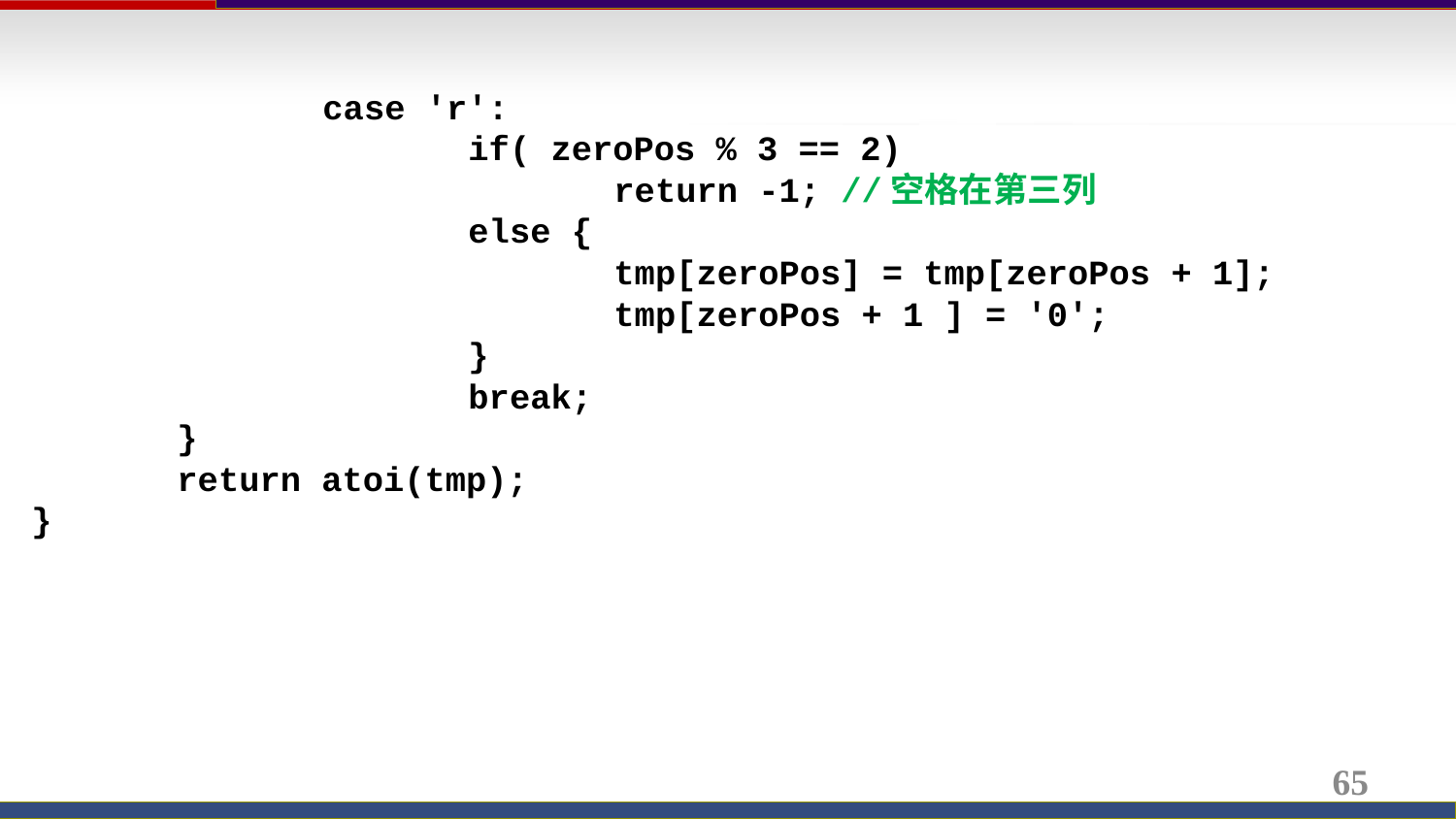

case 'r':
			if( zeroPos % 3 == 2)
				return -1; //空格在第三列
			else {
				tmp[zeroPos] = tmp[zeroPos + 1];
				tmp[zeroPos + 1 ] = '0';
			}
			break;
	}
	return atoi(tmp);
}